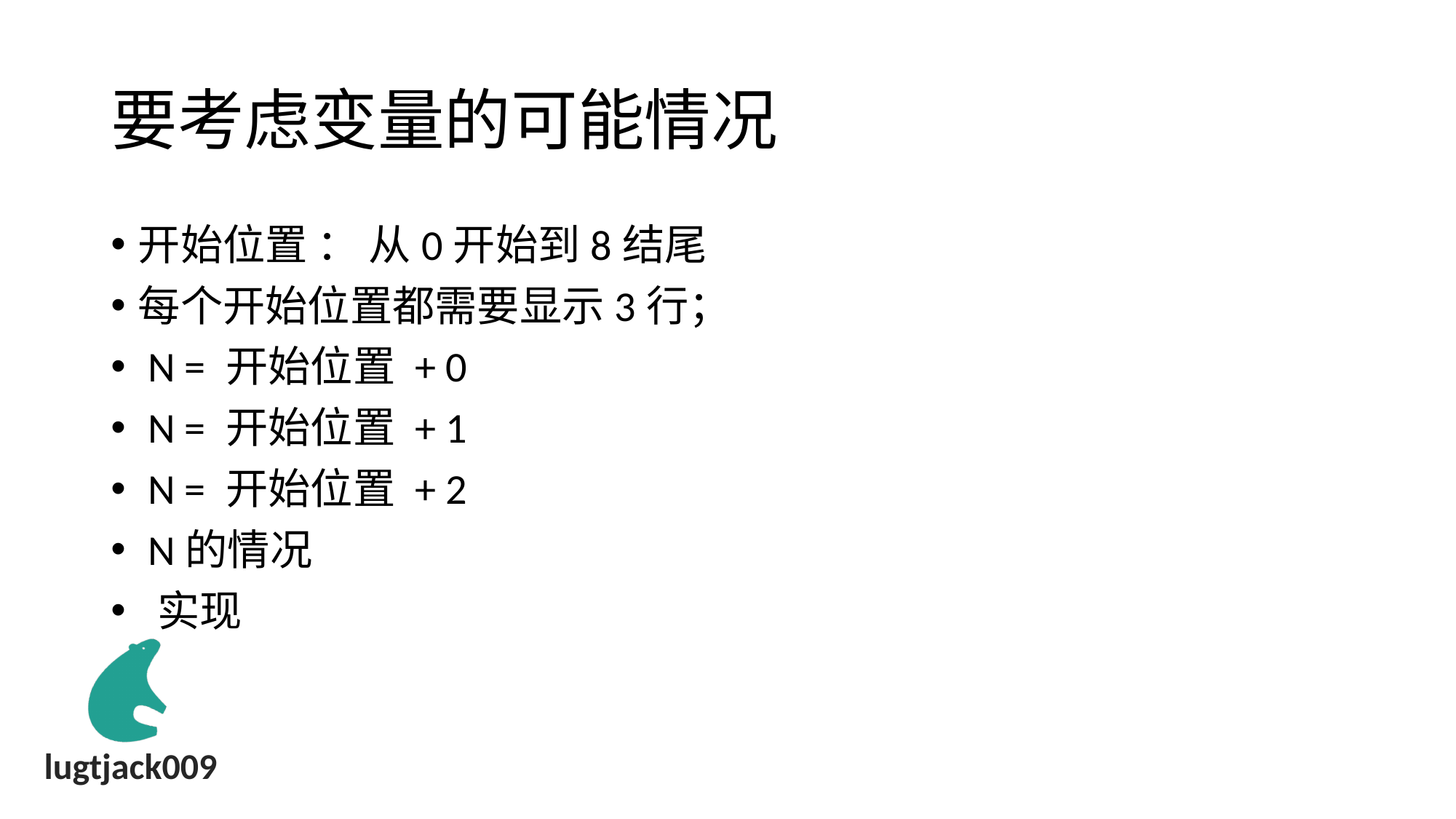

# 要考虑变量的可能情况
开始位置 ： 从0开始到8结尾
每个开始位置都需要显示3行；
 N = 开始位置 + 0
 N = 开始位置 + 1
 N = 开始位置 + 2
 N的情况
 实现